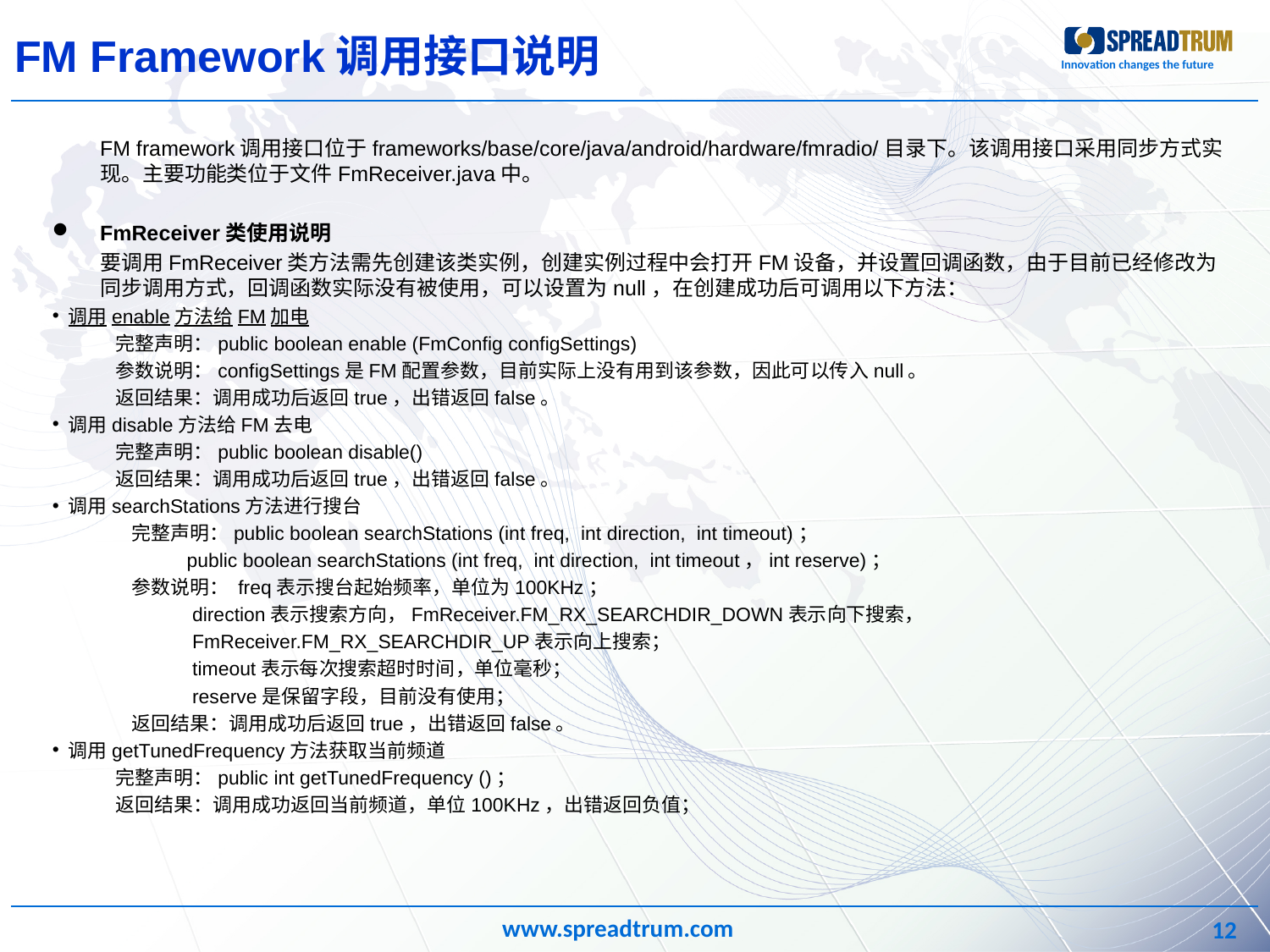

# FM Framework调用接口说明
	FM framework调用接口位于frameworks/base/core/java/android/hardware/fmradio/目录下。该调用接口采用同步方式实现。主要功能类位于文件FmReceiver.java中。

FmReceiver类使用说明
	要调用FmReceiver类方法需先创建该类实例，创建实例过程中会打开FM设备，并设置回调函数，由于目前已经修改为同步调用方式，回调函数实际没有被使用，可以设置为null，在创建成功后可调用以下方法：
调用enable方法给FM加电
	完整声明：public boolean enable (FmConfig configSettings)
	参数说明：configSettings是FM配置参数，目前实际上没有用到该参数，因此可以传入null。
	返回结果：调用成功后返回true，出错返回false。
调用disable方法给FM去电
	完整声明：public boolean disable()
	返回结果：调用成功后返回true，出错返回false。
调用searchStations方法进行搜台
完整声明：public boolean searchStations (int freq,  int direction,  int timeout)；
          public boolean searchStations (int freq,  int direction,  int timeout，int reserve)；
参数说明： freq表示搜台起始频率，单位为100KHz；
           direction表示搜索方向，FmReceiver.FM_RX_SEARCHDIR_DOWN表示向下搜索，
           FmReceiver.FM_RX_SEARCHDIR_UP表示向上搜索；
           timeout表示每次搜索超时时间，单位毫秒；
           reserve是保留字段，目前没有使用；
返回结果：调用成功后返回true，出错返回false。
调用getTunedFrequency方法获取当前频道
	完整声明：public int getTunedFrequency ()；
	返回结果：调用成功返回当前频道，单位100KHz，出错返回负值；